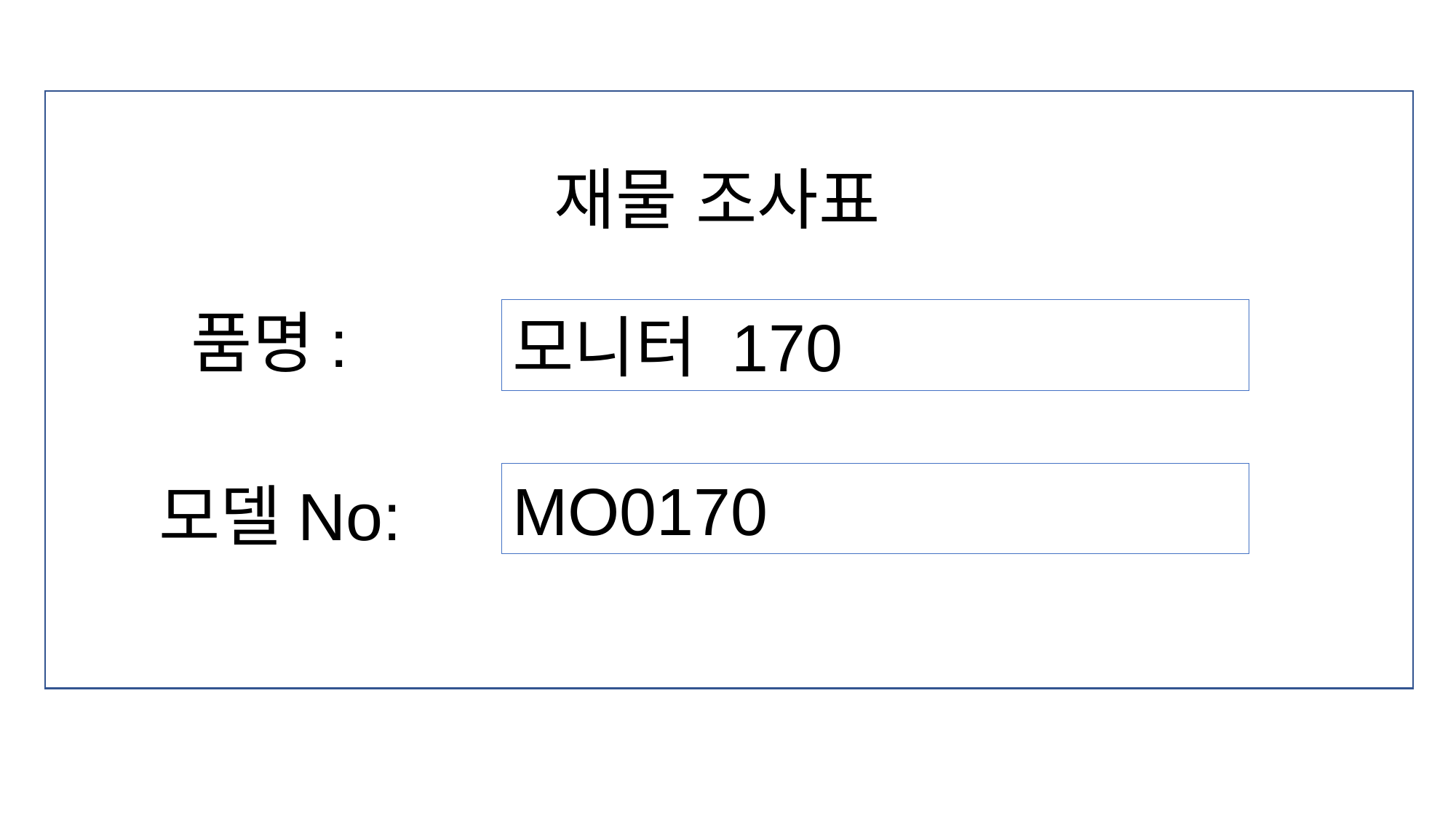

재물 조사표
품명:
모니터 170
MO0170
모델No: